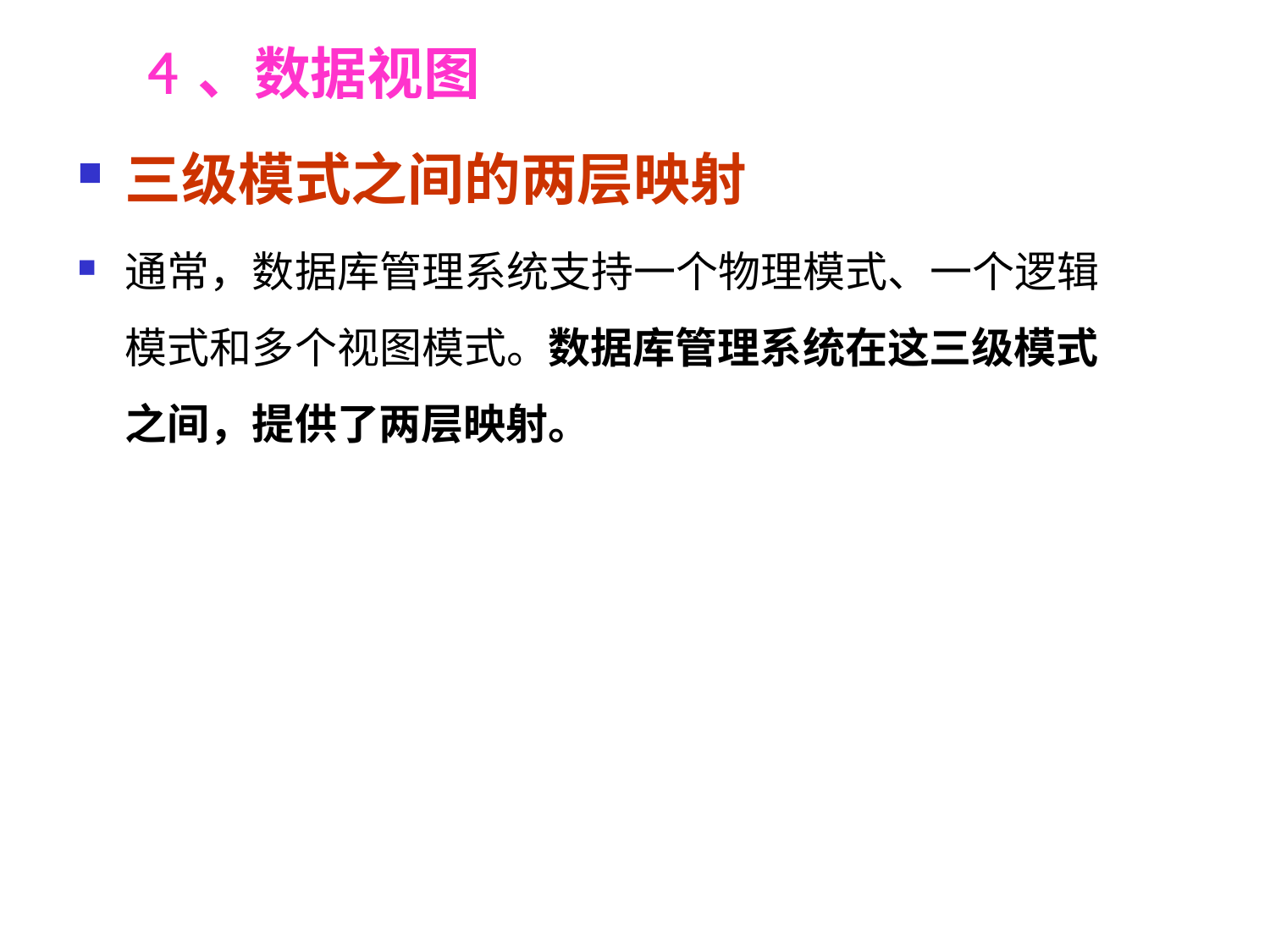

4、数据视图
三级模式之间的两层映射
通常，数据库管理系统支持一个物理模式、一个逻辑模式和多个视图模式。数据库管理系统在这三级模式之间，提供了两层映射。